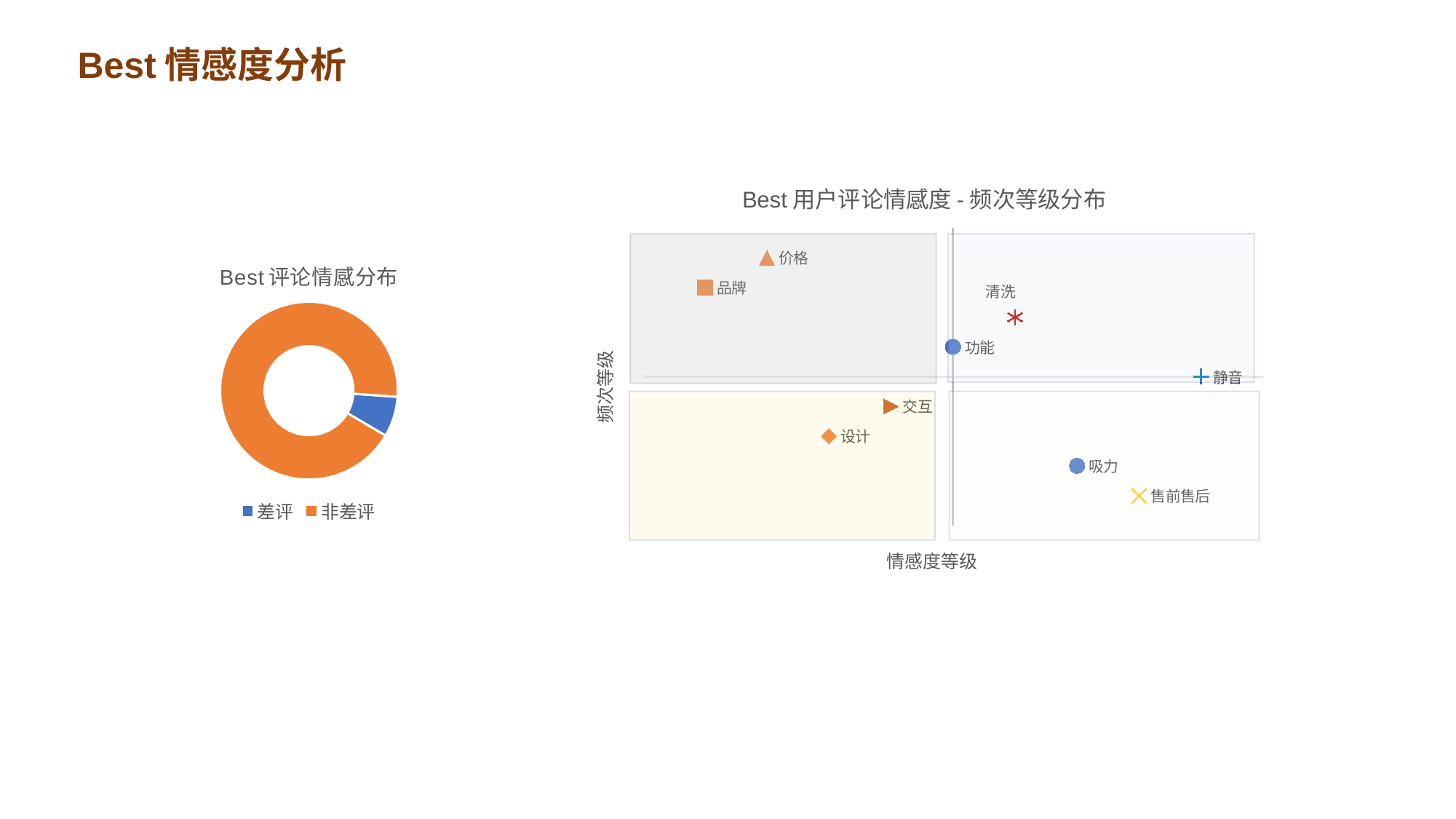

Best情感度分析

### Chart: Best用户评论情感度-频次等级分布

| Category | 功能 价格 交互 静音 品牌 清洗 设计 售前售后 吸力 |
|---|---|

### Chart: Best评论情感分布

| Category | 销售额 |
|---|---|
| 差评 | 5248.0 |
| 非差评 | 66323.0 |